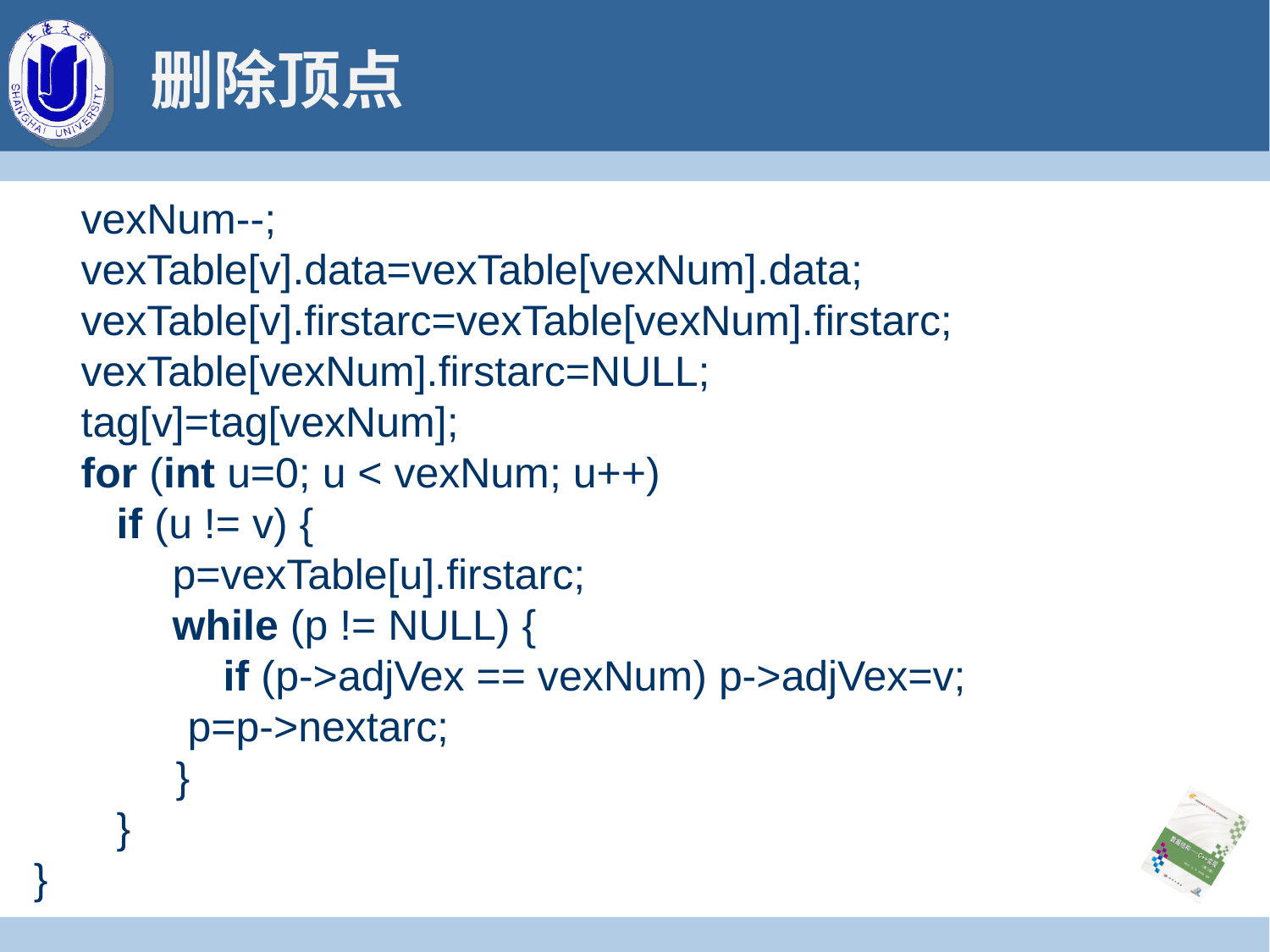

# 删除顶点
    vexNum--;
    vexTable[v].data=vexTable[vexNum].data;
    vexTable[v].firstarc=vexTable[vexNum].firstarc;
    vexTable[vexNum].firstarc=NULL;
    tag[v]=tag[vexNum];
    for (int u=0; u < vexNum; u++)
       if (u != v) {
	 p=vexTable[u].firstarc;
	 while (p != NULL) {
                if (p->adjVex == vexNum) p->adjVex=v;
             p=p->nextarc;
            }
       }
}